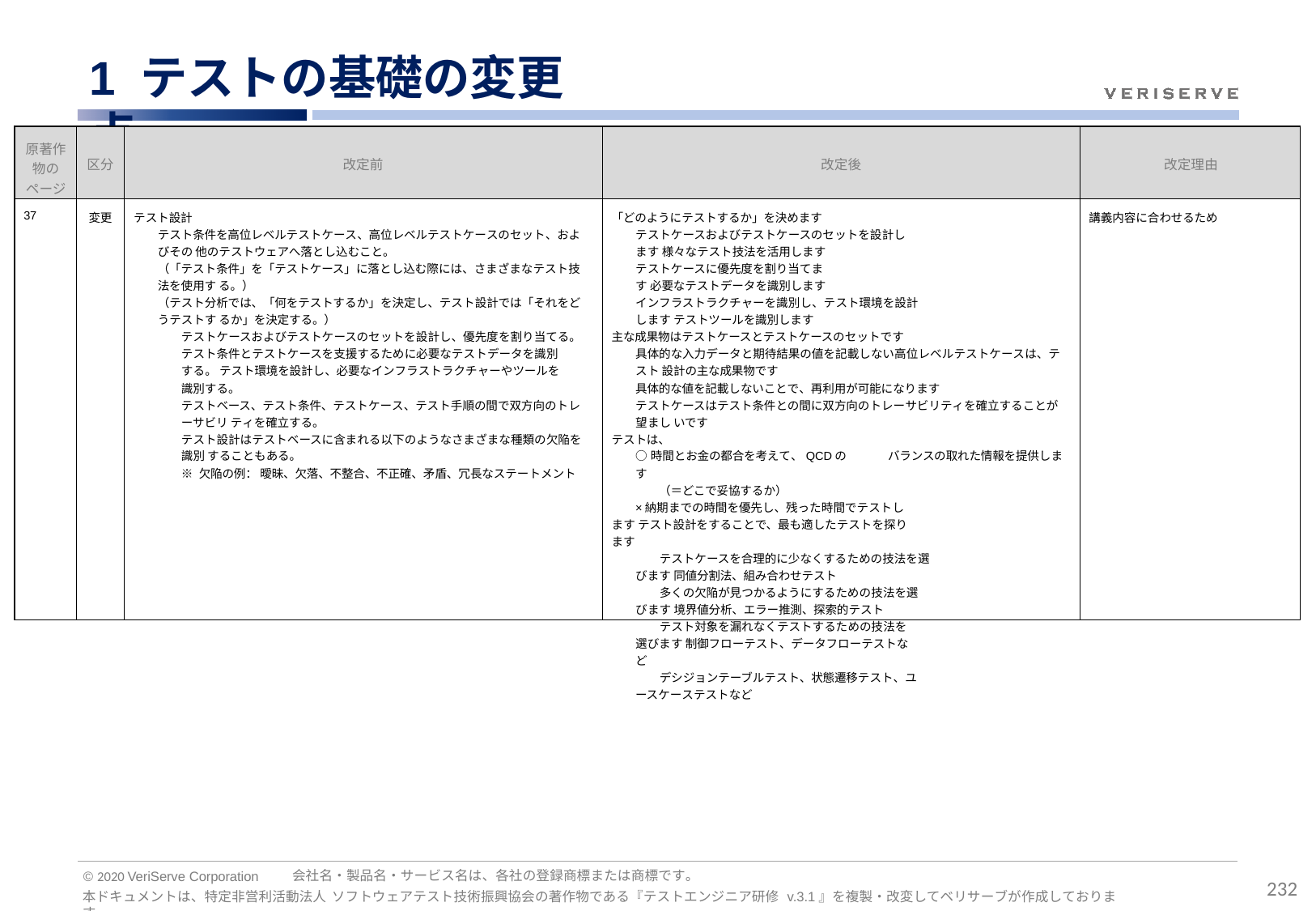

# 1 テストの基礎の変更点

| 原著作 物の ページ | 区分 | 改定前 | 改定後 | 改定理由 |
| --- | --- | --- | --- | --- |
| 37 | 変更 | テスト設計 テスト条件を高位レベルテストケース、高位レベルテストケースのセット、およびその 他のテストウェアへ落とし込むこと。 （「テスト条件」を「テストケース」に落とし込む際には、さまざまなテスト技法を使用す る。） （テスト分析では、「何をテストするか」を決定し、テスト設計では「それをどうテストす るか」を決定する。） テストケースおよびテストケースのセットを設計し、優先度を割り当てる。 テスト条件とテストケースを支援するために必要なテストデータを識別する。 テスト環境を設計し、必要なインフラストラクチャーやツールを識別する。 テストベース、テスト条件、テストケース、テスト手順の間で双方向のトレーサビリ ティを確立する。 テスト設計はテストベースに含まれる以下のようなさまざまな種類の欠陥を識別 することもある。 ※ 欠陥の例： 曖昧、欠落、不整合、不正確、矛盾、冗長なステートメント | 「どのようにテストするか」を決めます テストケースおよびテストケースのセットを設計します 様々なテスト技法を活用します テストケースに優先度を割り当てます 必要なテストデータを識別します インフラストラクチャーを識別し、テスト環境を設計します テストツールを識別します 主な成果物はテストケースとテストケースのセットです 具体的な入力データと期待結果の値を記載しない高位レベルテストケースは、テスト 設計の主な成果物です 具体的な値を記載しないことで、再利用が可能になります テストケースはテスト条件との間に双方向のトレーサビリティを確立することが望まし いです テストは、 ○時間とお金の都合を考えて、QCDの バランスの取れた情報を提供します （＝どこで妥協するか） ×納期までの時間を優先し、残った時間でテストします テスト設計をすることで、最も適したテストを探ります テストケースを合理的に少なくするための技法を選びます 同値分割法、組み合わせテスト 多くの欠陥が見つかるようにするための技法を選びます 境界値分析、エラー推測、探索的テスト テスト対象を漏れなくテストするための技法を選びます 制御フローテスト、データフローテストなど デシジョンテーブルテスト、状態遷移テスト、ユースケーステストなど | 講義内容に合わせるため |
会社名・製品名・サービス名は、各社の登録商標または商標です。
© 2020 VeriServe Corporation
232
本ドキュメントは、特定非営利活動法人 ソフトウェアテスト技術振興協会の著作物である『テストエンジニア研修 v.3.1』を複製・改変してベリサーブが作成しております。